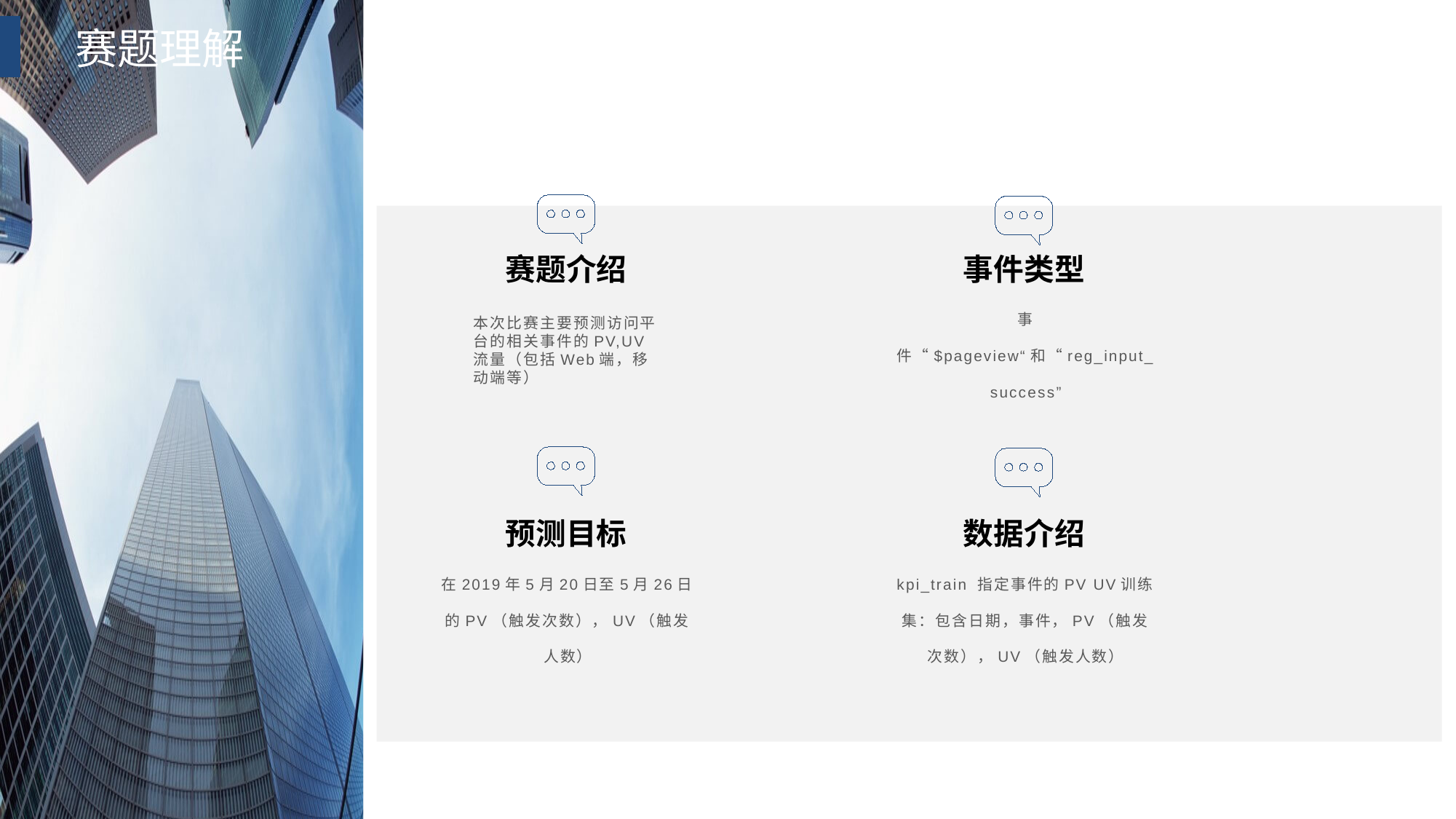

赛题理解

赛题介绍
事件类型

事件“$pageview“和“reg_input_success”
本次比赛主要预测访问平台的相关事件的PV,UV流量（包括Web端，移动端等）

预测目标
数据介绍
在2019年5月20日至5月26日的PV（触发次数），UV（触发人数）
kpi_train 指定事件的PV UV训练集：包含日期，事件，PV（触发次数），UV（触发人数）